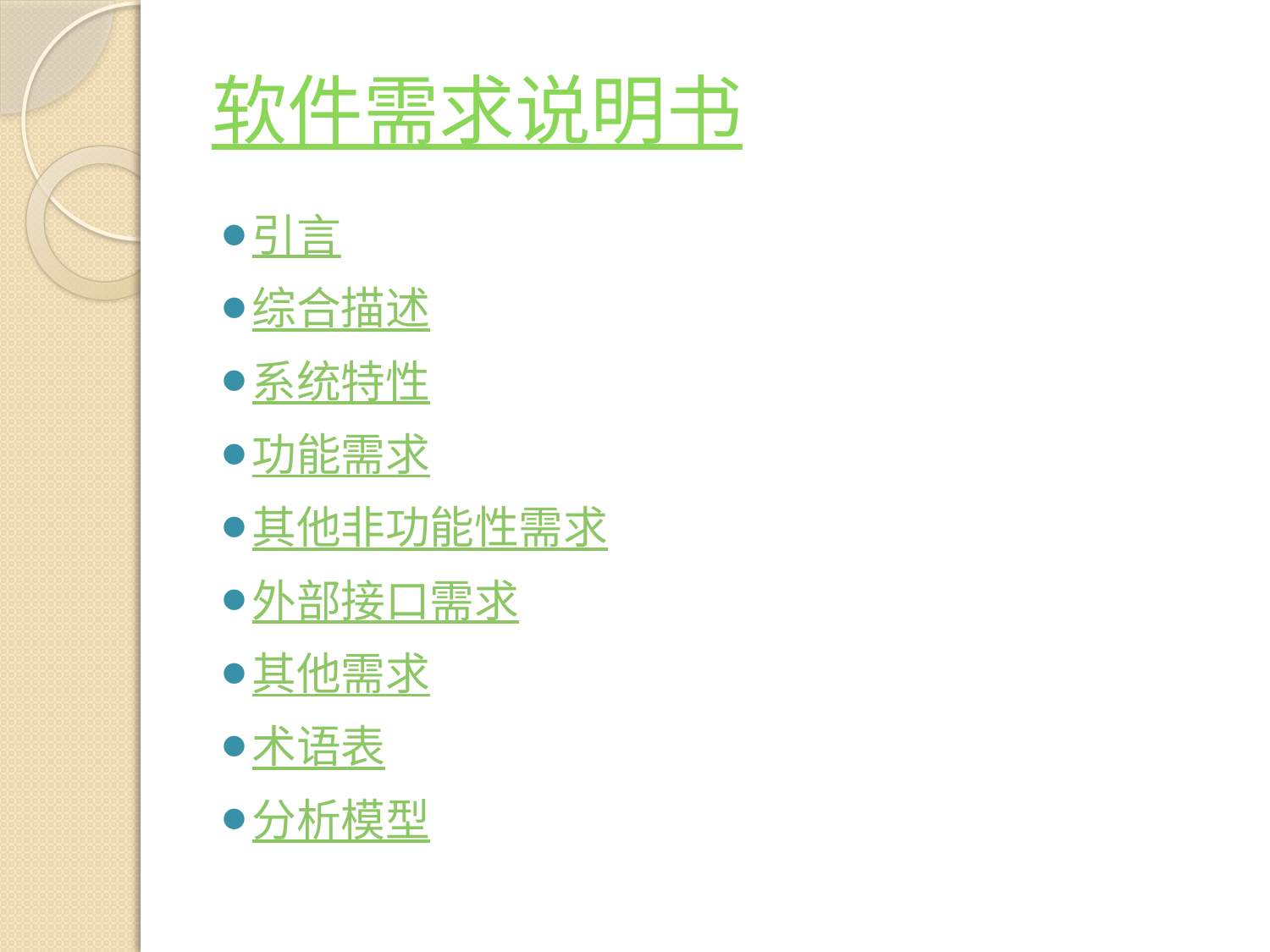

# 软件需求说明书
引言
综合描述
系统特性
功能需求
其他非功能性需求
外部接口需求
其他需求
术语表
分析模型